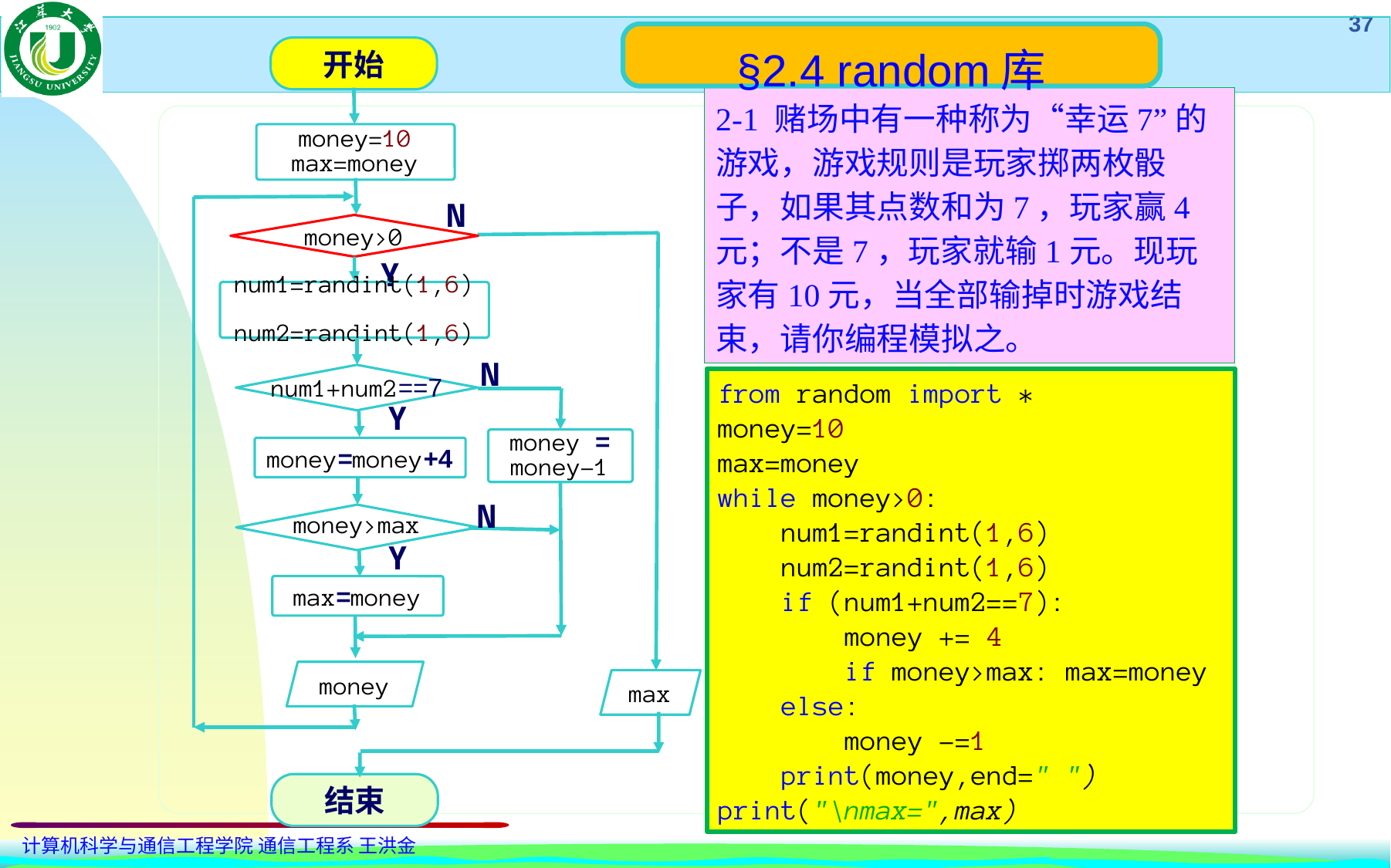

§2.4 random库
开始
2-1 赌场中有一种称为“幸运7”的游戏，游戏规则是玩家掷两枚骰子，如果其点数和为7，玩家赢4元；不是7，玩家就输1元。现玩家有10元，当全部输掉时游戏结束，请你编程模拟之。
money=10
max=money
N
money>0
Y
num1=randint(1,6)    num2=randint(1,6)
N

num1+num2==7
from random import *
money=10
max=money
while money>0:
    num1=randint(1,6)
    num2=randint(1,6)
    if (num1+num2==7):
        money += 4
        if money>max: max=money
    else:
        money -=1
    print(money,end=" ")
print("\nmax=",max)
Y
money = money-1
money=money+4
N
money>max

Y
max=money
money
max
结束